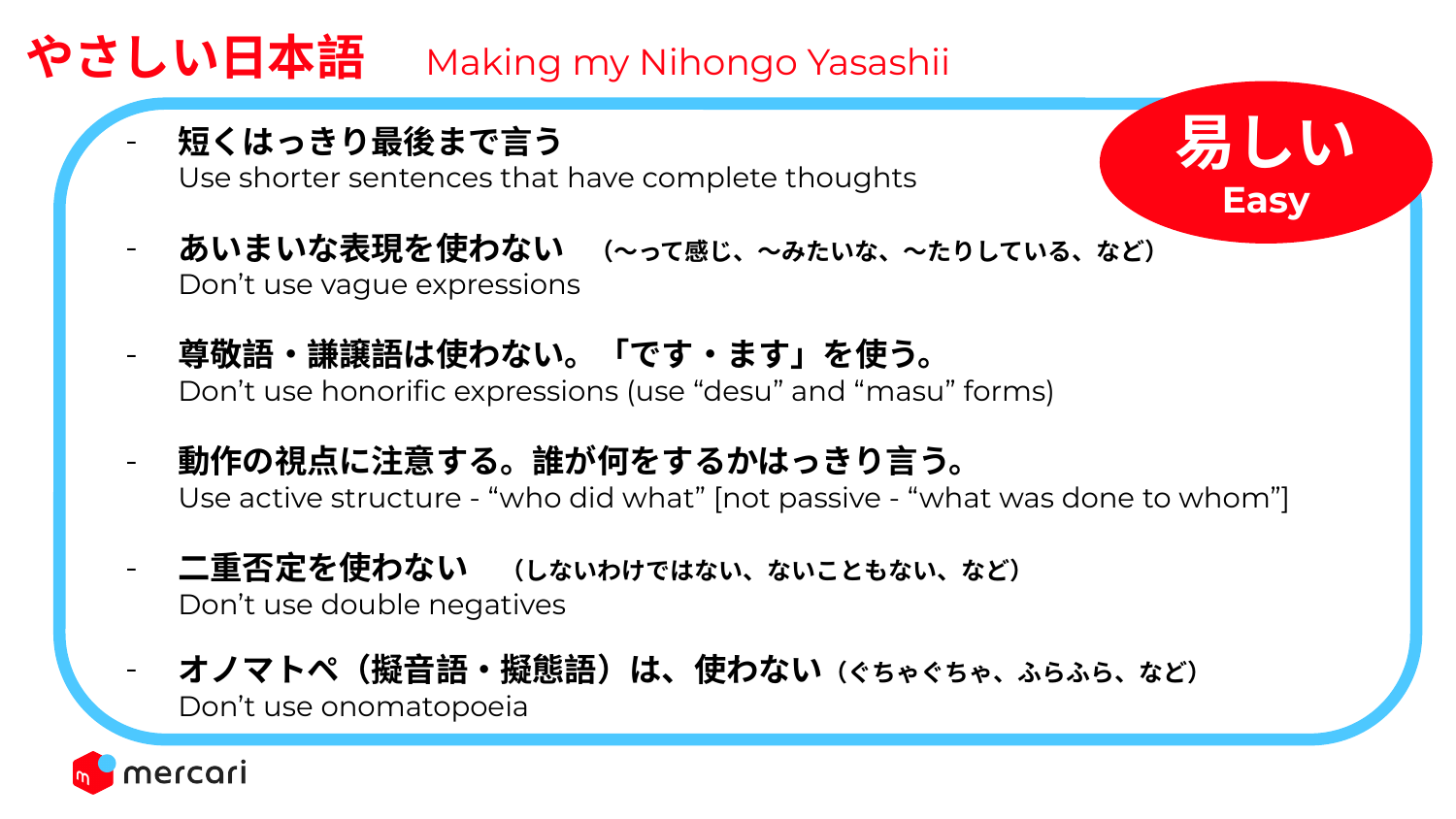

やさしい日本語　Making my Nihongo Yasashii

易しい
Easy
短くはっきり最後まで言う
Use shorter sentences that have complete thoughts

あいまいな表現を使わない　（〜って感じ、〜みたいな、〜たりしている、など）
Don’t use vague expressions

尊敬語・謙譲語は使わない。「です・ます」を使う。
Don’t use honorific expressions (use “desu” and “masu” forms)

動作の視点に注意する。誰が何をするかはっきり言う。
Use active structure - “who did what” [not passive - “what was done to whom”]

二重否定を使わない　（しないわけではない、ないこともない、など）
Don’t use double negatives

オノマトペ（擬音語・擬態語）は、使わない（ぐちゃぐちゃ、ふらふら、など）
Don’t use onomatopoeia